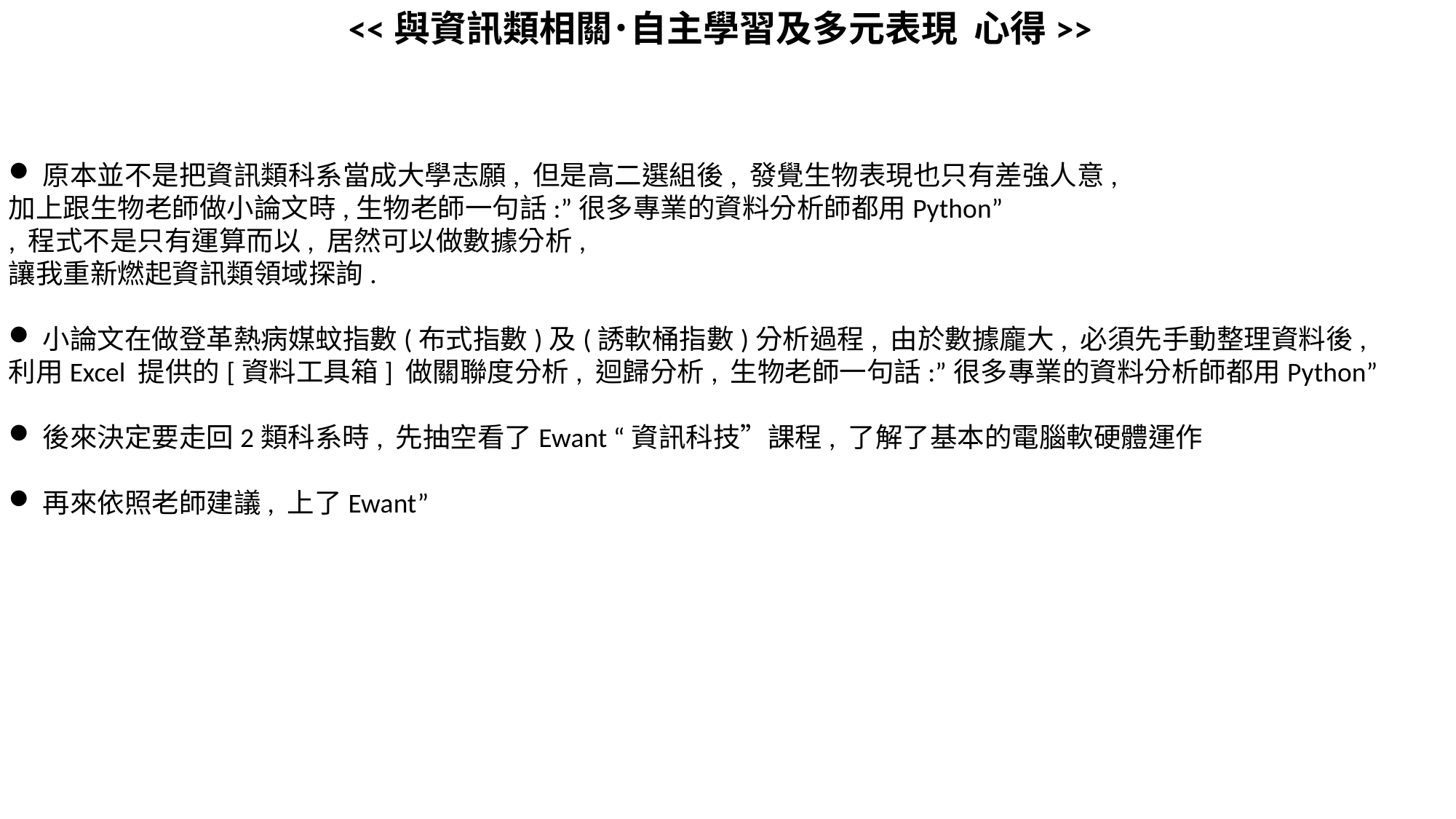

<<與資訊類相關˙自主學習及多元表現  心得>>
原本並不是把資訊類科系當成大學志願, 但是高二選組後, 發覺生物表現也只有差強人意,
加上跟生物老師做小論文時,生物老師一句話:”很多專業的資料分析師都用Python”
, 程式不是只有運算而以, 居然可以做數據分析,
讓我重新燃起資訊類領域探詢.

小論文在做登革熱病媒蚊指數(布式指數)及(誘軟桶指數)分析過程, 由於數據龐大, 必須先手動整理資料後,
利用Excel 提供的[資料工具箱] 做關聯度分析, 迴歸分析, 生物老師一句話:”很多專業的資料分析師都用Python”

後來決定要走回2類科系時, 先抽空看了Ewant “資訊科技”課程, 了解了基本的電腦軟硬體運作

再來依照老師建議, 上了Ewant”